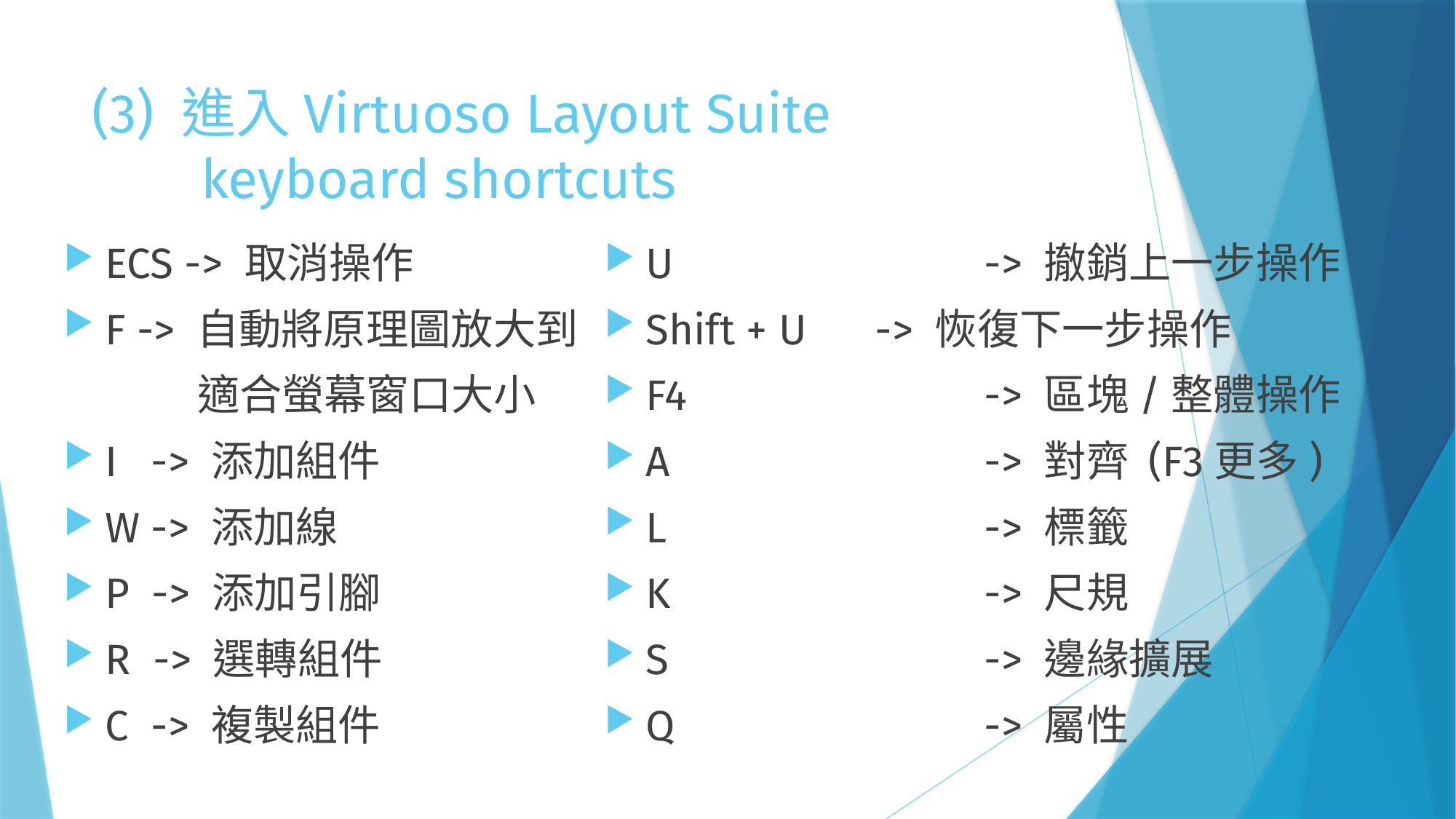

# (3) 進入Virtuoso Layout Suite keyboard shortcuts
U			 -> 撤銷上一步操作
Shift + U	 -> 恢復下一步操作
F4			 -> 區塊/整體操作
A			 -> 對齊 (F3更多)
L			 -> 標籤
K 			 -> 尺規
S			 -> 邊緣擴展
Q			 -> 屬性
ECS -> 取消操作
F -> 自動將原理圖放大到
             適合螢幕窗口大小
I   -> 添加組件
W -> 添加線
P  -> 添加引腳
R  -> 選轉組件
C  -> 複製組件